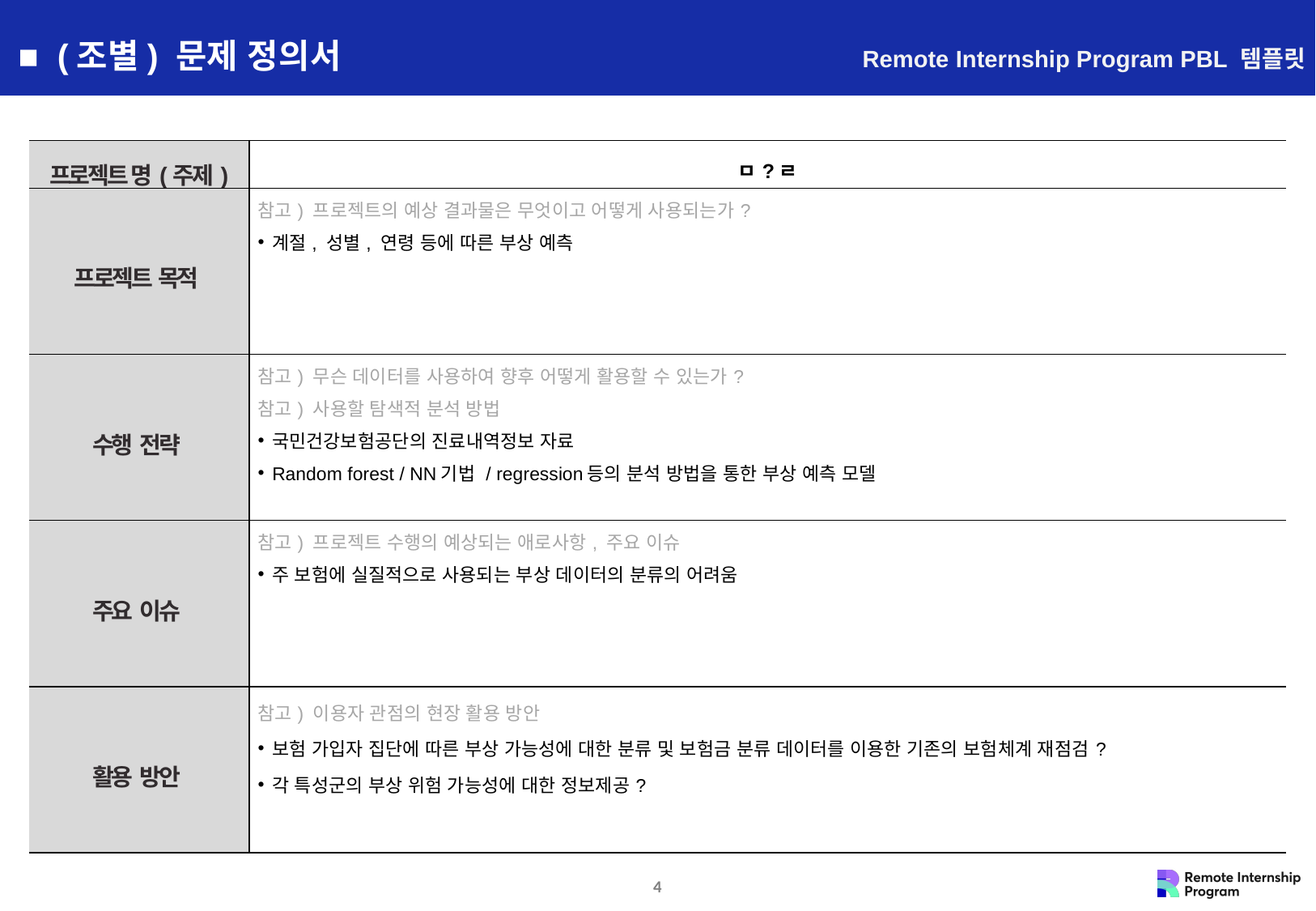

■  (조별) 문제 정의서
Remote Internship Program PBL 템플릿
| 프로젝트 명(주제) | ㅁ?ㄹ |
| --- | --- |
| 프로젝트 목적 | 참고) 프로젝트의 예상 결과물은 무엇이고 어떻게 사용되는가? 계절, 성별, 연령 등에 따른 부상 예측 |
| 수행 전략 | 참고) 무슨 데이터를 사용하여 향후 어떻게 활용할 수 있는가? 참고) 사용할 탐색적 분석 방법 국민건강보험공단의 진료내역정보 자료 Random forest / NN기법 / regression등의 분석 방법을 통한 부상 예측 모델 |
| 주요 이슈 | 참고) 프로젝트 수행의 예상되는 애로사항, 주요 이슈 주 보험에 실질적으로 사용되는 부상 데이터의 분류의 어려움 |
| 활용 방안 | 참고) 이용자 관점의 현장 활용 방안 보험 가입자 집단에 따른 부상 가능성에 대한 분류 및 보험금 분류 데이터를 이용한 기존의 보험체계 재점검? 각 특성군의 부상 위험 가능성에 대한 정보제공? |